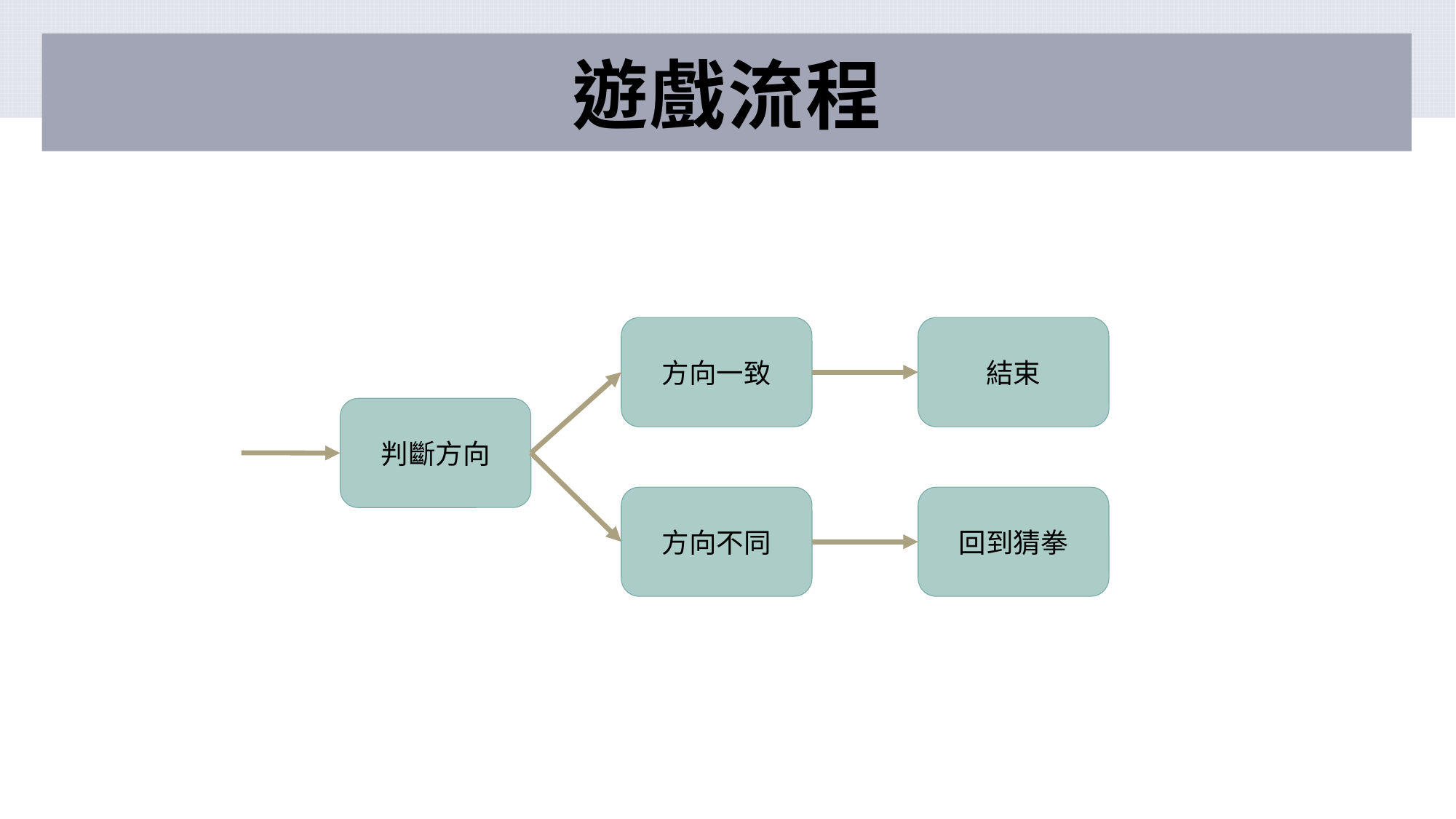

# 遊戲流程
方向一致
結束
判斷方向
方向不同
回到猜拳